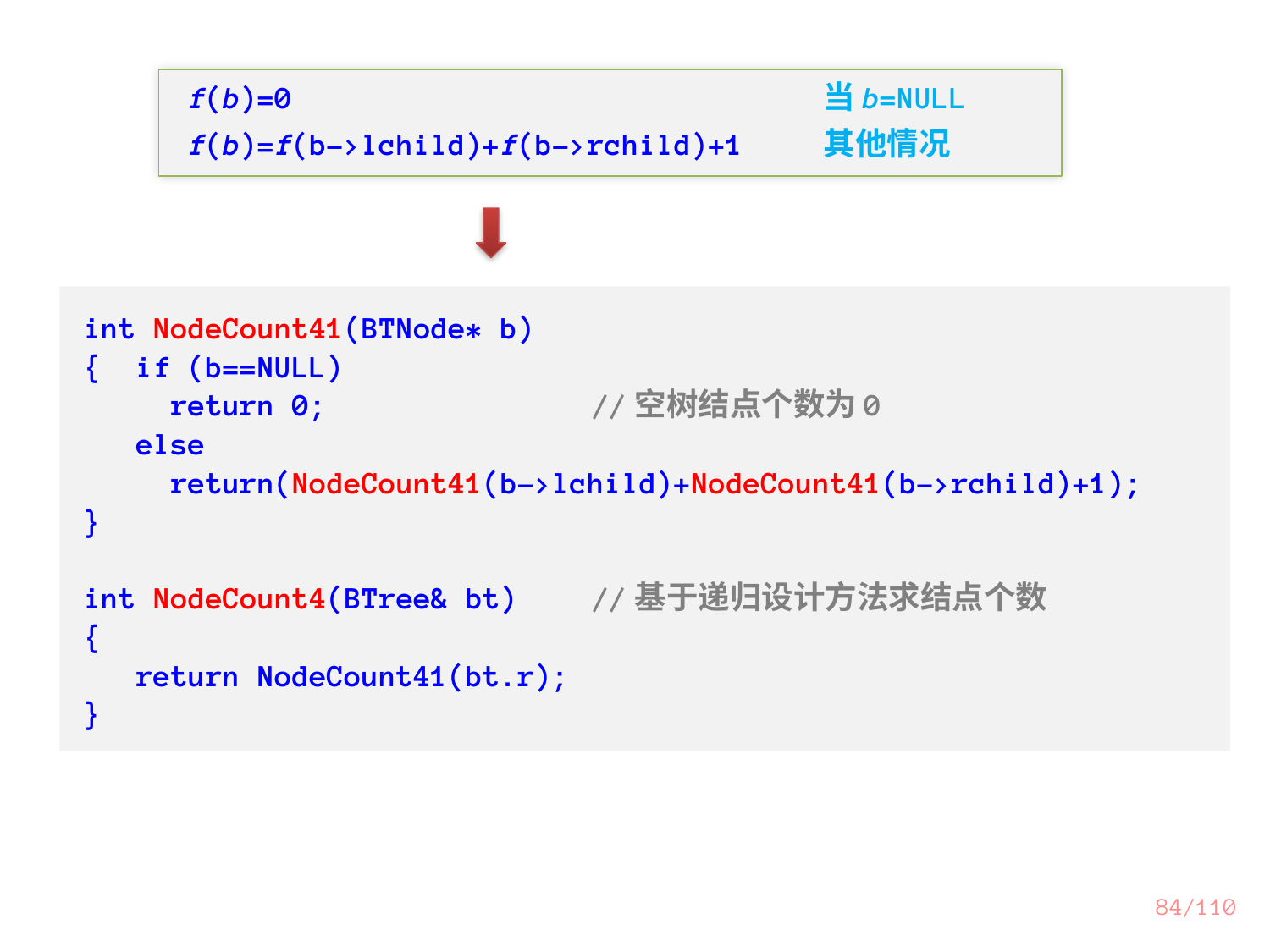

f(b)=0					当b=NULL
f(b)=f(b->lchild)+f(b->rchild)+1	其他情况

int NodeCount41(BTNode* b)
{  if (b==NULL)
     return 0;			//空树结点个数为0
   else
     return(NodeCount41(b->lchild)+NodeCount41(b->rchild)+1);
}
int NodeCount4(BTree& bt)	//基于递归设计方法求结点个数
{
   return NodeCount41(bt.r);
}
84/110